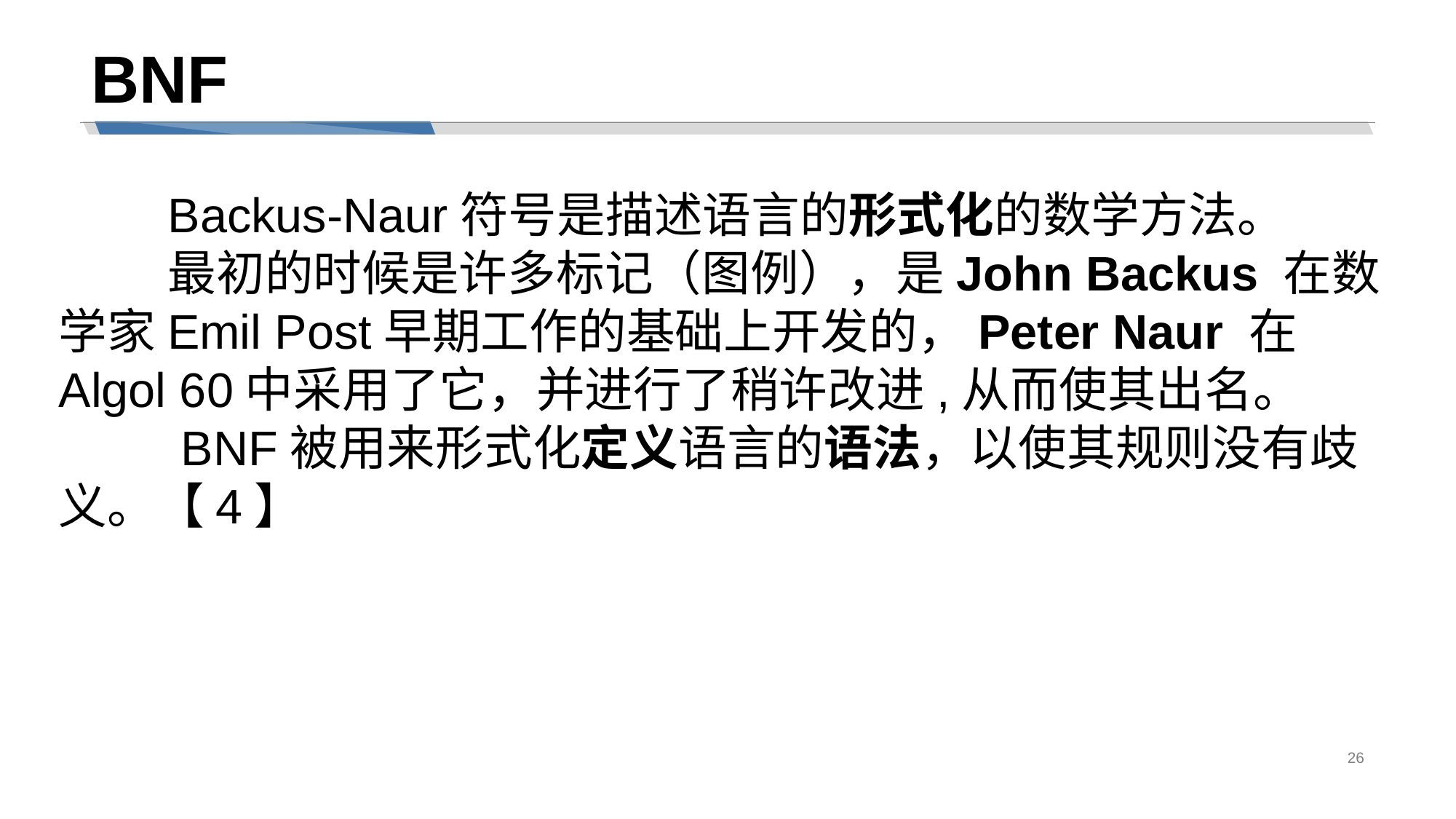

# BNF
	Backus-Naur符号是描述语言的形式化的数学方法。
	最初的时候是许多标记（图例），是John Backus 在数学家Emil Post早期工作的基础上开发的，Peter Naur 在Algol 60中采用了它，并进行了稍许改进,从而使其出名。
	 BNF被用来形式化定义语言的语法，以使其规则没有歧义。【4】
26